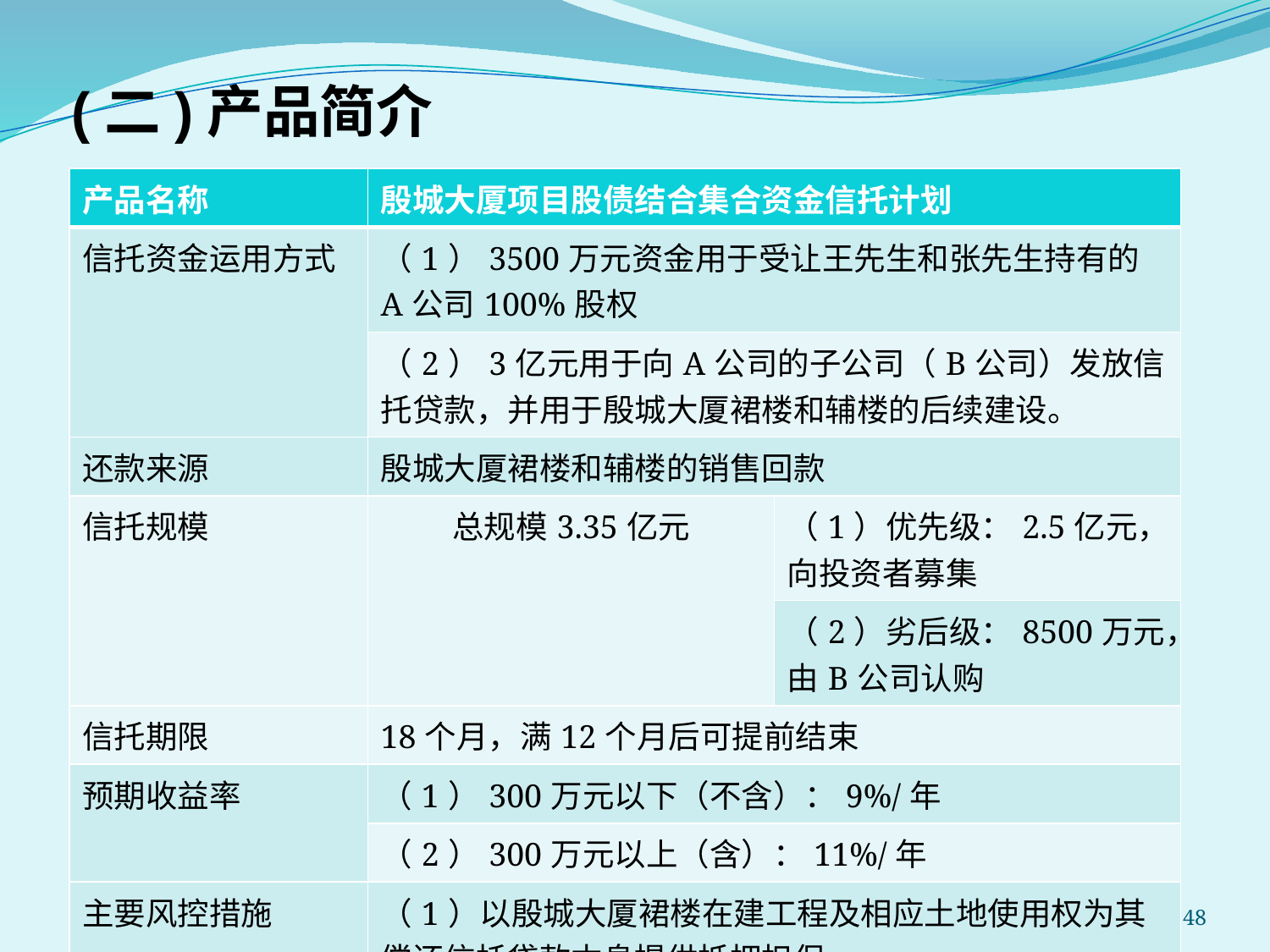

(二)产品简介

| 产品名称 | 殷城大厦项目股债结合集合资金信托计划 |  |
| --- | --- | --- |
| 信托资金运用方式 | （1）3500万元资金用于受让王先生和张先生持有的A公司100%股权 |  |
|  | （2）3亿元用于向A公司的子公司（B公司）发放信托贷款，并用于殷城大厦裙楼和辅楼的后续建设。 |  |
| 还款来源 | 殷城大厦裙楼和辅楼的销售回款 |  |
| 信托规模 | 总规模3.35亿元 | （1）优先级：2.5亿元，向投资者募集 |
|  |  | （2）劣后级：8500万元，由B公司认购 |
| 信托期限 | 18个月，满12个月后可提前结束 |  |
| 预期收益率 | （1）300万元以下（不含）：9%/年 |  |
|  | （2）300万元以上（含）：11%/年 |  |
| 主要风控措施 | （1）以殷城大厦裙楼在建工程及相应土地使用权为其偿还信托贷款本息提供抵押担保 |  |
|  | （2）以殷城大厦辅楼在建工程及相应土地使用权为其偿还信托贷款本息提供抵押担保 |  |
|  | （3）自然人王先生为B公司偿还信托贷款本息提供无限连带责任担保 |  |
48